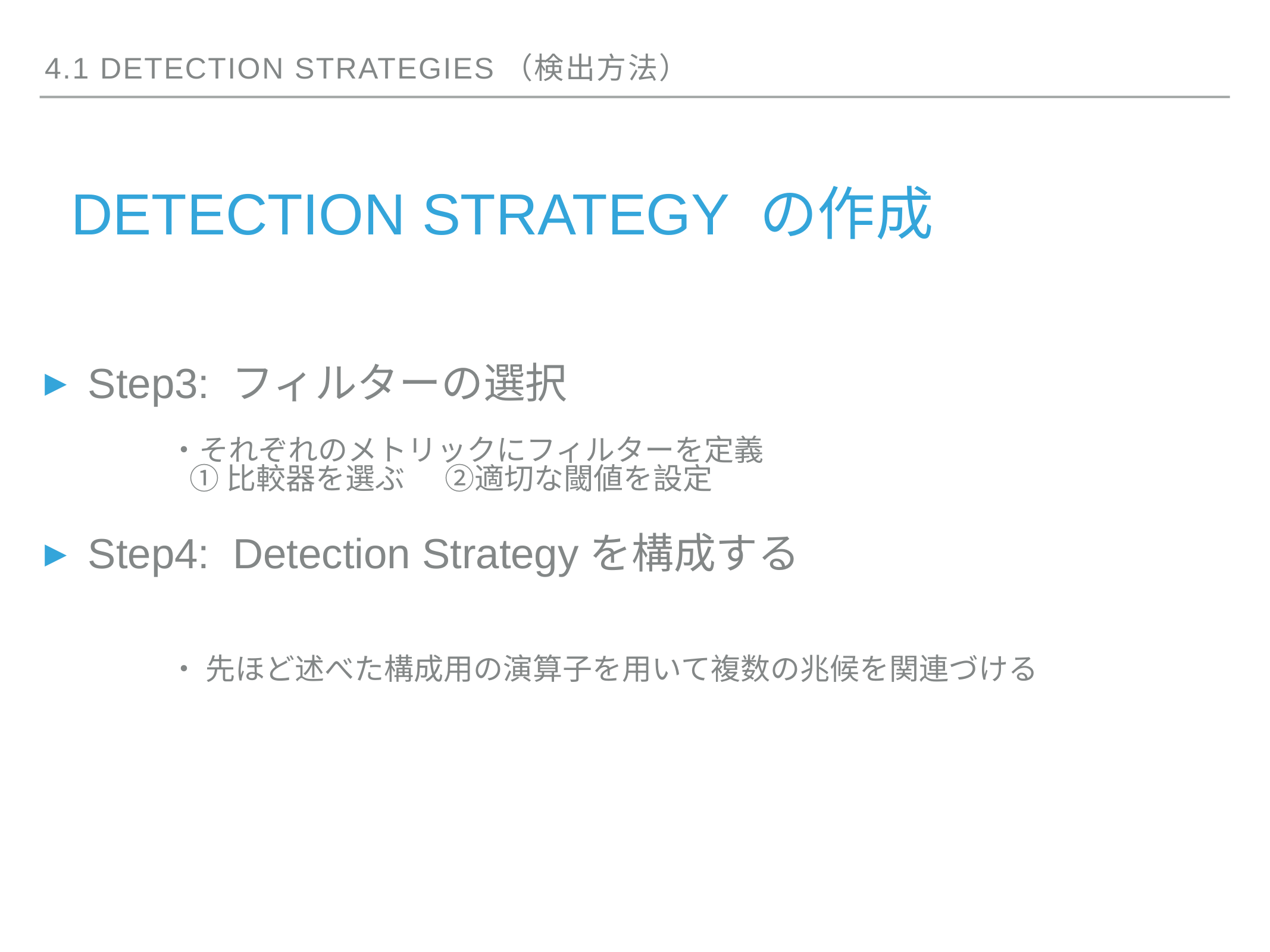

4.1 Detection strategies（検出方法）
# Detection strategy の作成
Step3: フィルターの選択

Step4:  Detection Strategyを構成する
・それぞれのメトリックにフィルターを定義
   ①比較器を選ぶ      ②適切な閾値を設定
・ 先ほど述べた構成用の演算子を用いて複数の兆候を関連づける